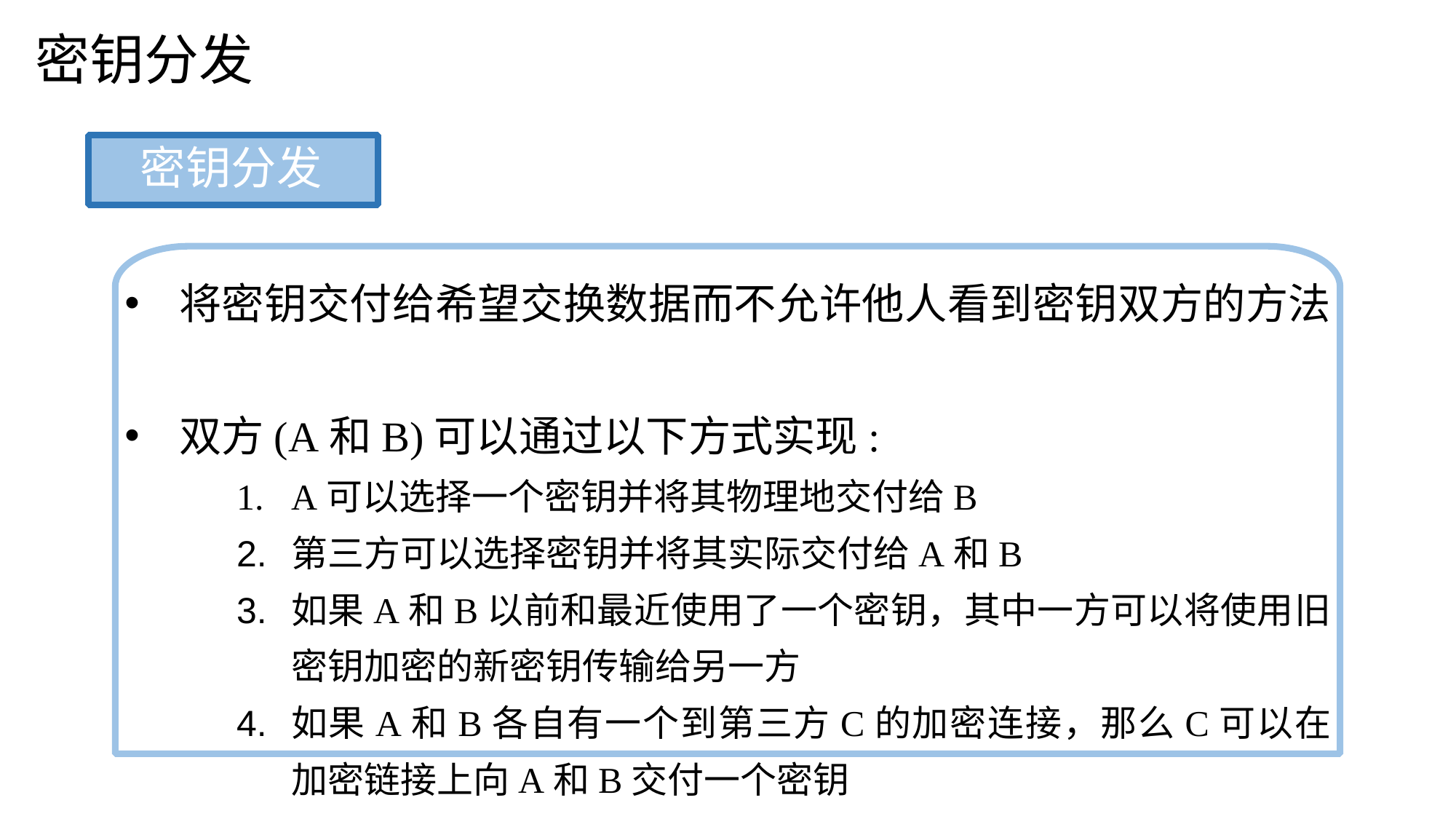

密钥分发
密钥分发
将密钥交付给希望交换数据而不允许他人看到密钥双方的方法
双方(A和B)可以通过以下方式实现:
A可以选择一个密钥并将其物理地交付给B
第三方可以选择密钥并将其实际交付给A和B
如果A和B以前和最近使用了一个密钥，其中一方可以将使用旧密钥加密的新密钥传输给另一方
如果A和B各自有一个到第三方C的加密连接，那么C可以在加密链接上向A和B交付一个密钥